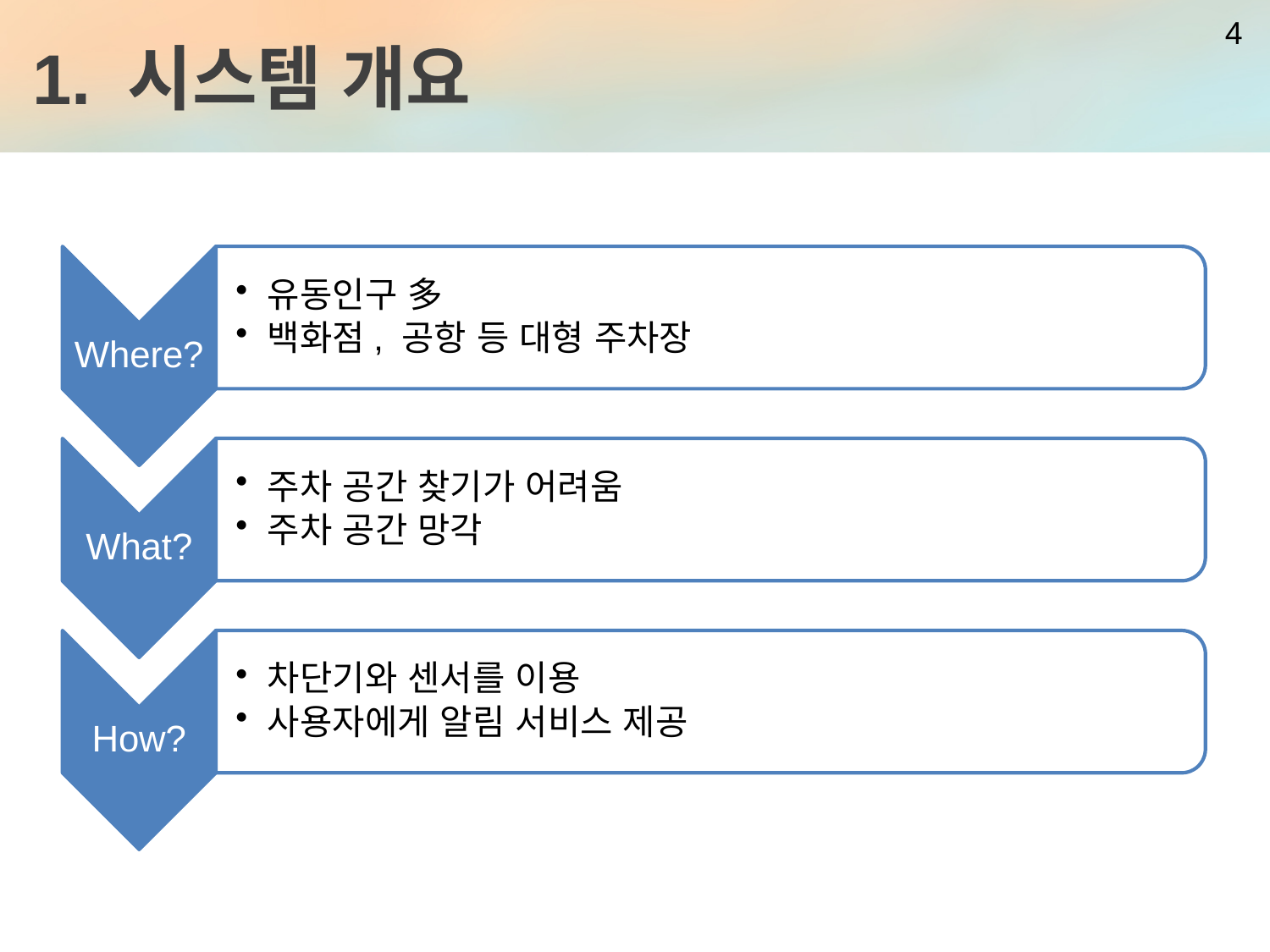

# 1. 시스템 개요
4
Where?
유동인구 多
백화점, 공항 등 대형 주차장
What?
주차 공간 찾기가 어려움
주차 공간 망각
How?
차단기와 센서를 이용
사용자에게 알림 서비스 제공